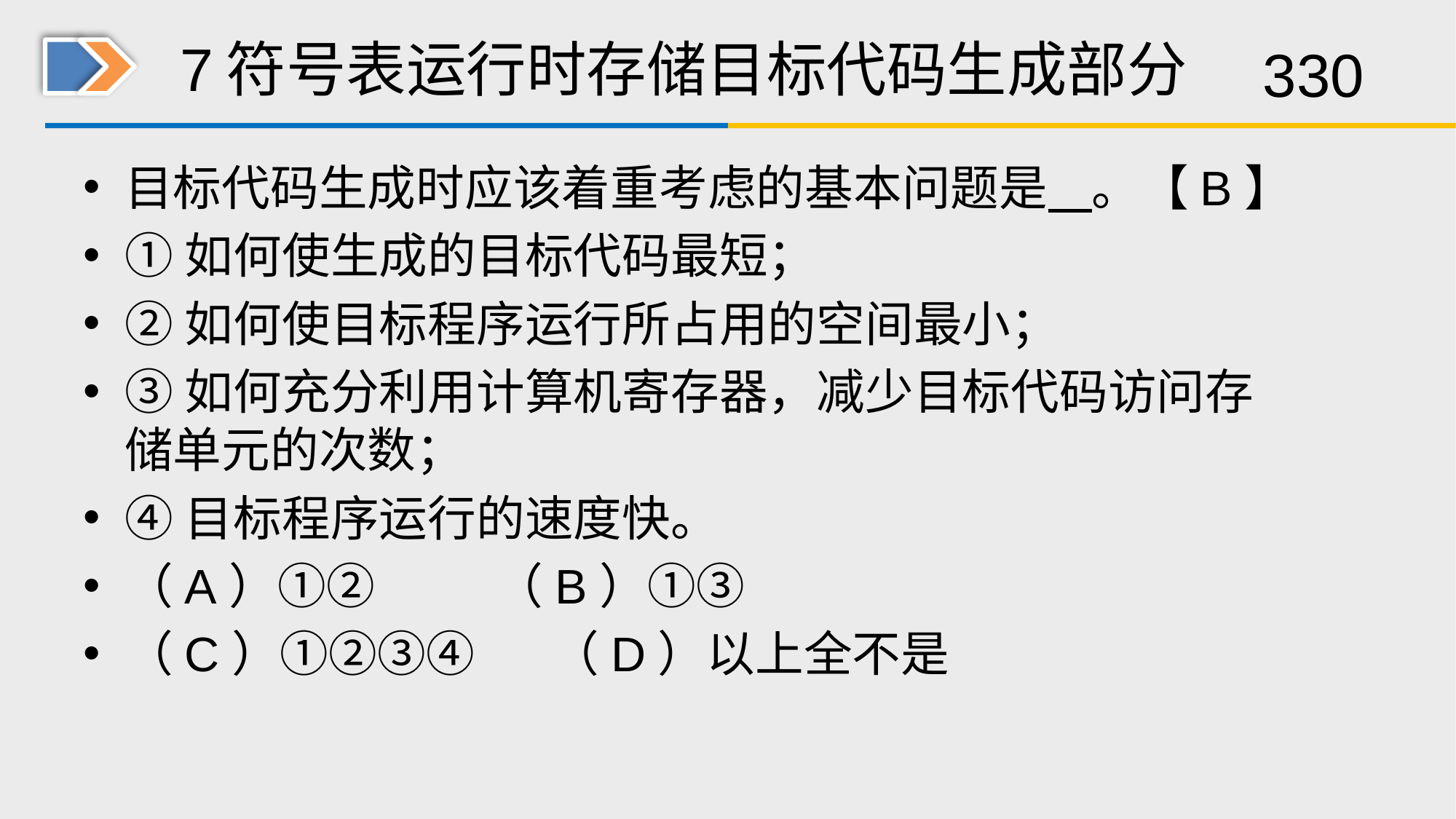

# 7符号表运行时存储目标代码生成部分
330
目标代码生成时应该着重考虑的基本问题是    。【B】
①如何使生成的目标代码最短；
②如何使目标程序运行所占用的空间最小；
③如何充分利用计算机寄存器，减少目标代码访问存储单元的次数；
④目标程序运行的速度快。
（A）①②           （B）①③
（C）①②③④       （D）以上全不是